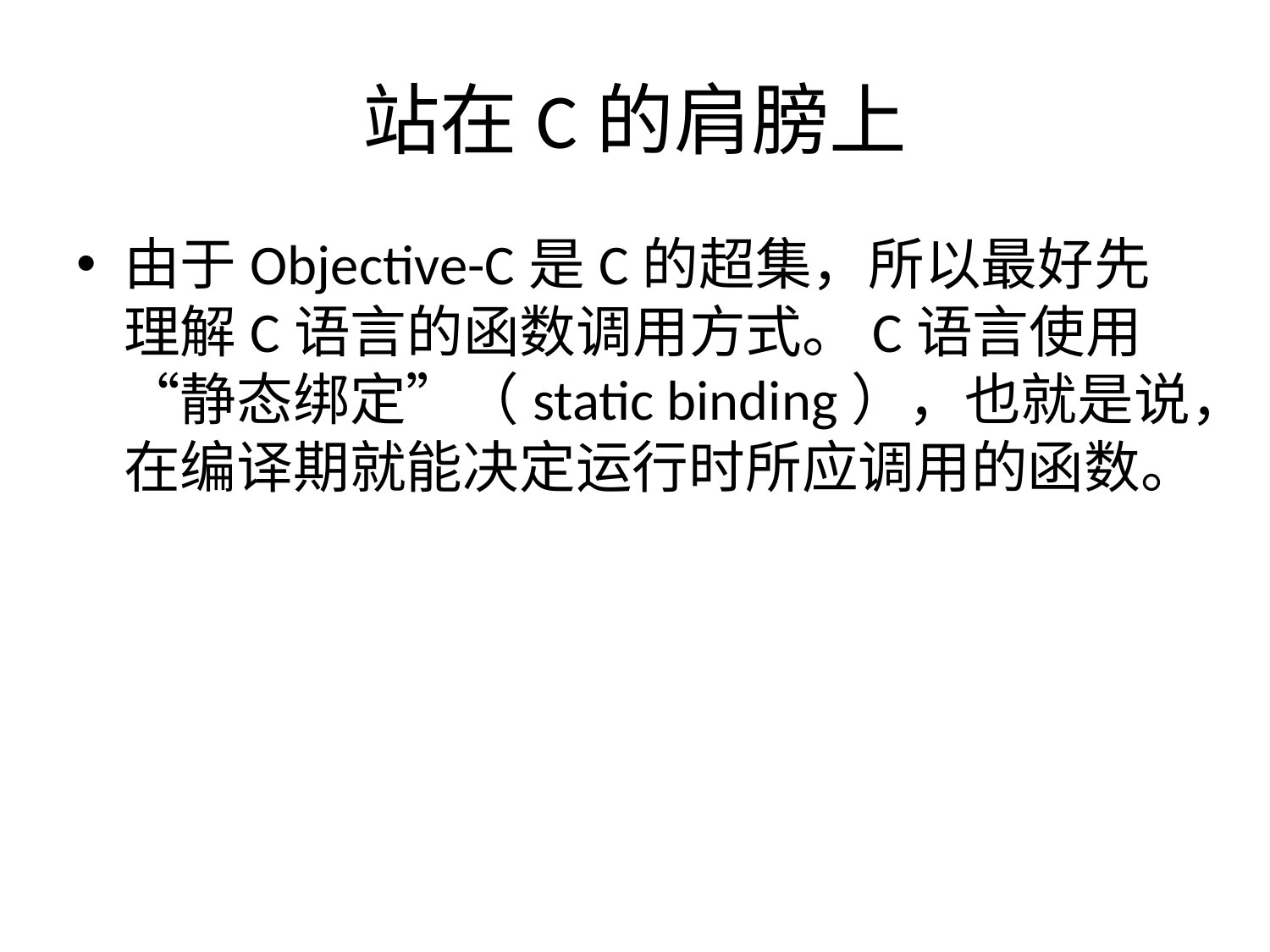

# 站在C的肩膀上
由于Objective-C是C的超集，所以最好先理解C语言的函数调用方式。C语言使用“静态绑定”（static binding），也就是说，在编译期就能决定运行时所应调用的函数。